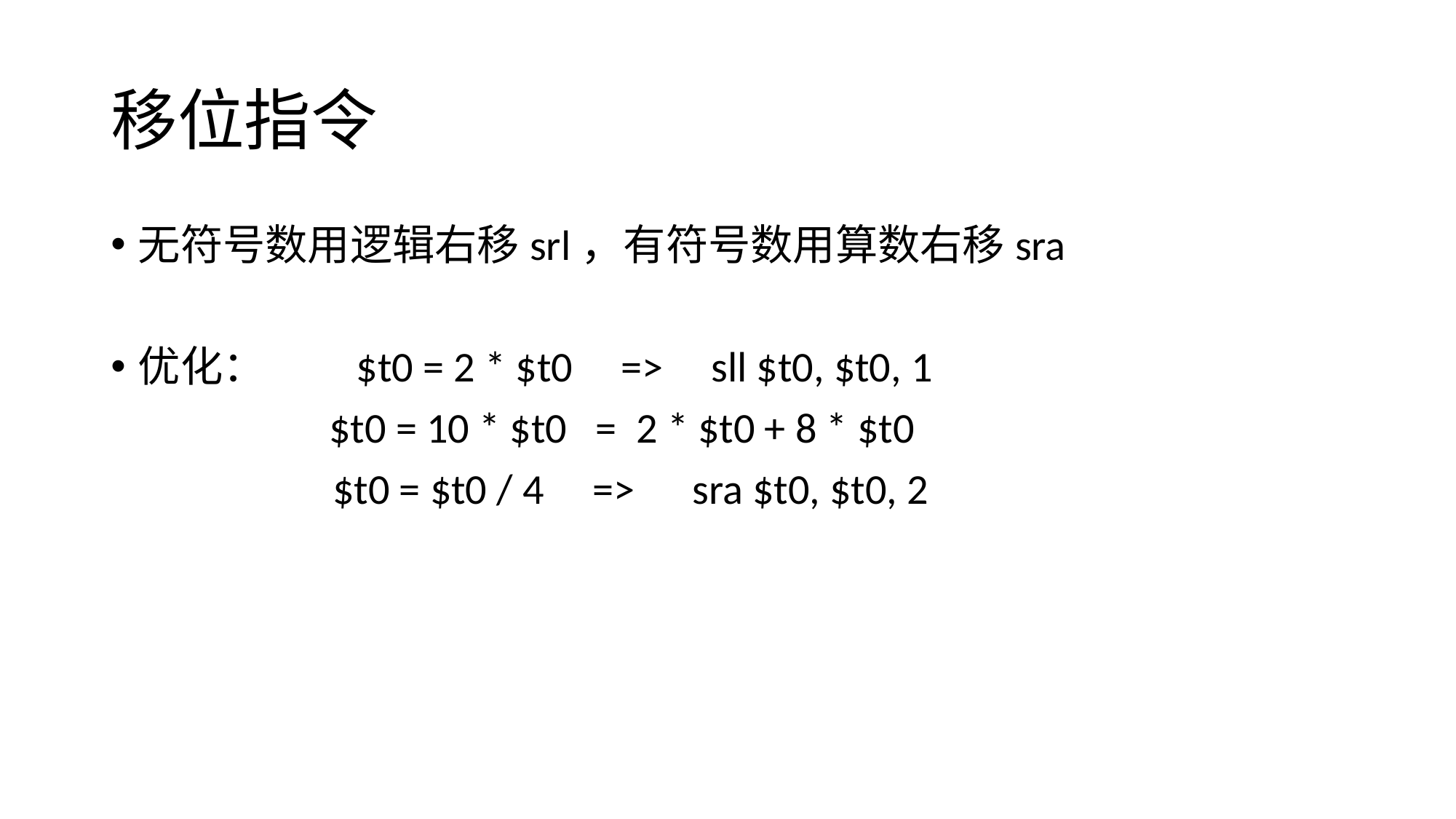

# 移位指令
无符号数用逻辑右移srl，有符号数用算数右移sra

优化：	$t0 = 2 * $t0     =>     sll $t0, $t0, 1
                      	$t0 = 10 * $t0   =  2 * $t0 + 8 * $t0
                       $t0 = $t0 / 4     =>      sra $t0, $t0, 2